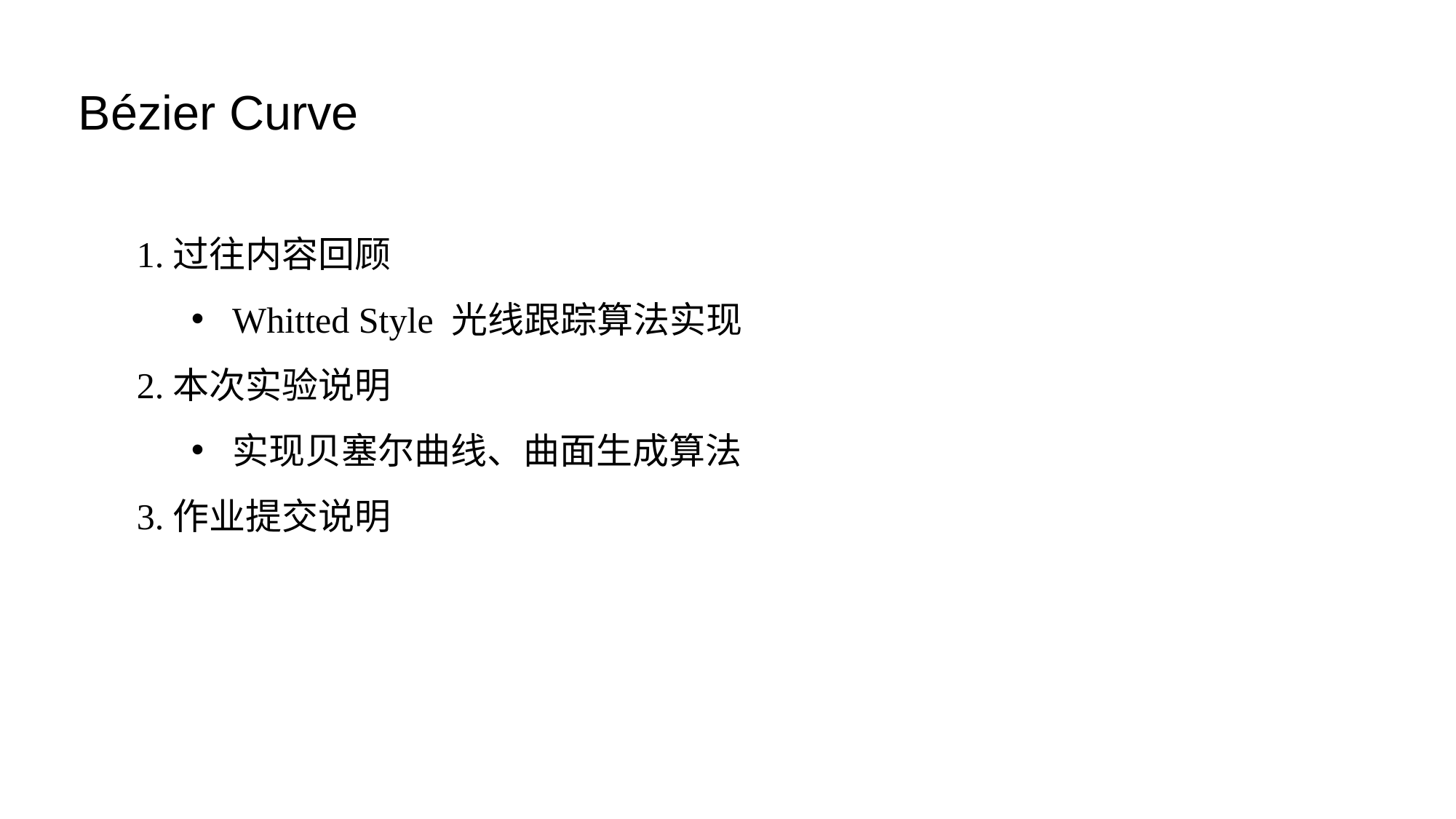

Bézier Curve
1.过往内容回顾
Whitted Style 光线跟踪算法实现
2.本次实验说明
实现贝塞尔曲线、曲面生成算法
3.作业提交说明